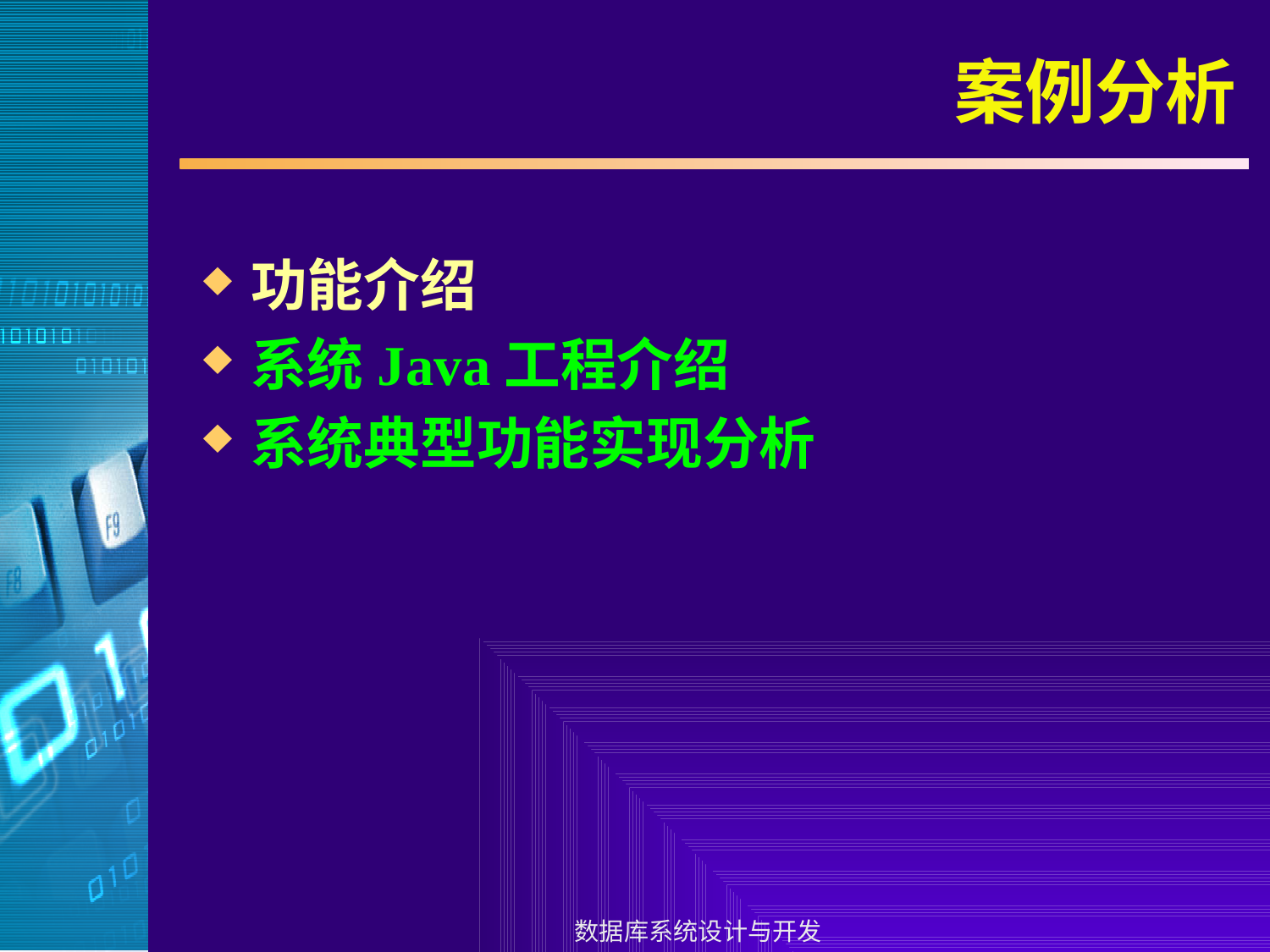

# 案例分析
功能介绍
系统Java工程介绍
系统典型功能实现分析
数据库系统设计与开发